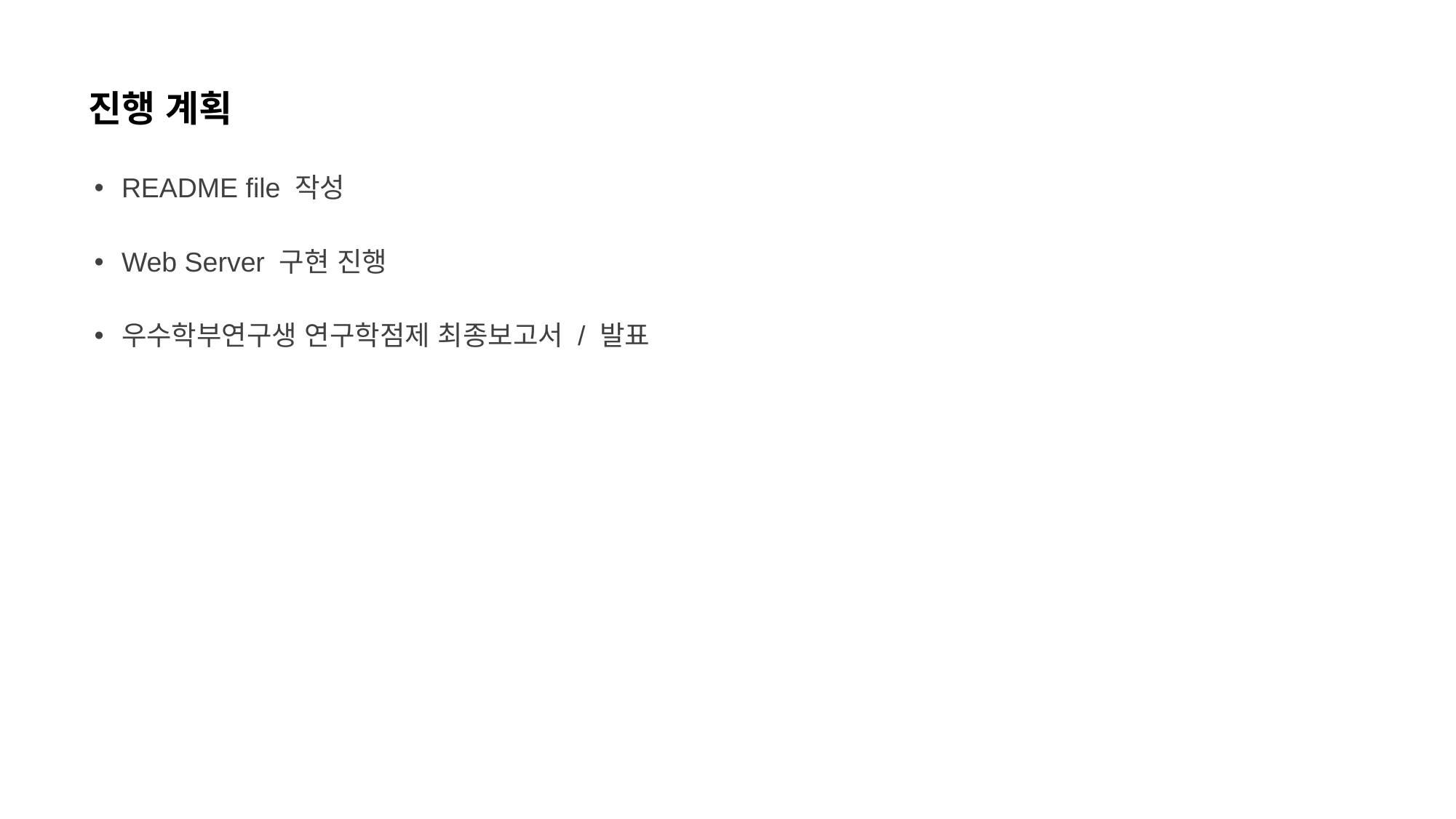

# 진행 계획
README file 작성

Web Server 구현 진행

우수학부연구생 연구학점제 최종보고서 / 발표